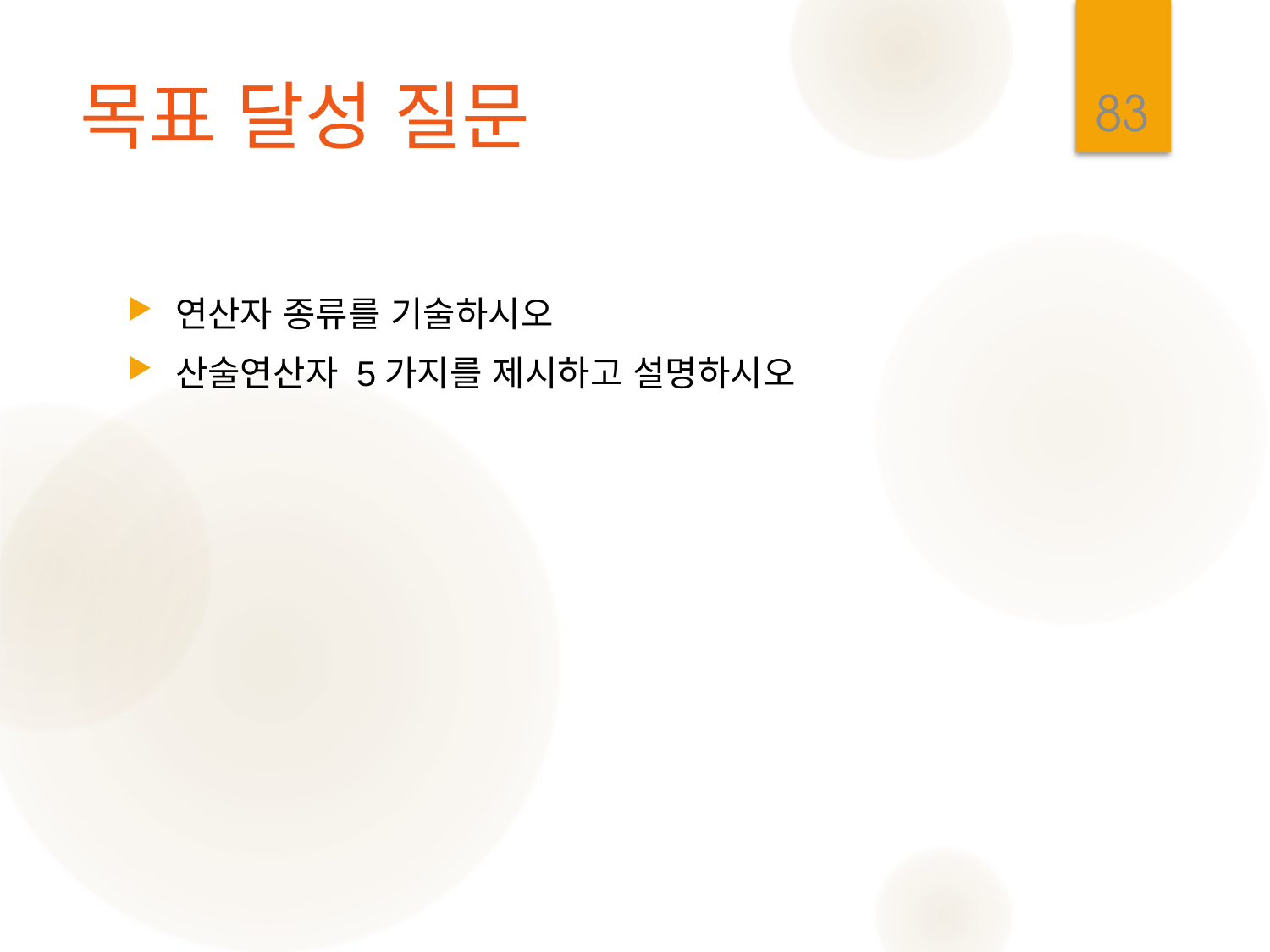

83
# 목표 달성 질문
연산자 종류를 기술하시오
산술연산자 5가지를 제시하고 설명하시오